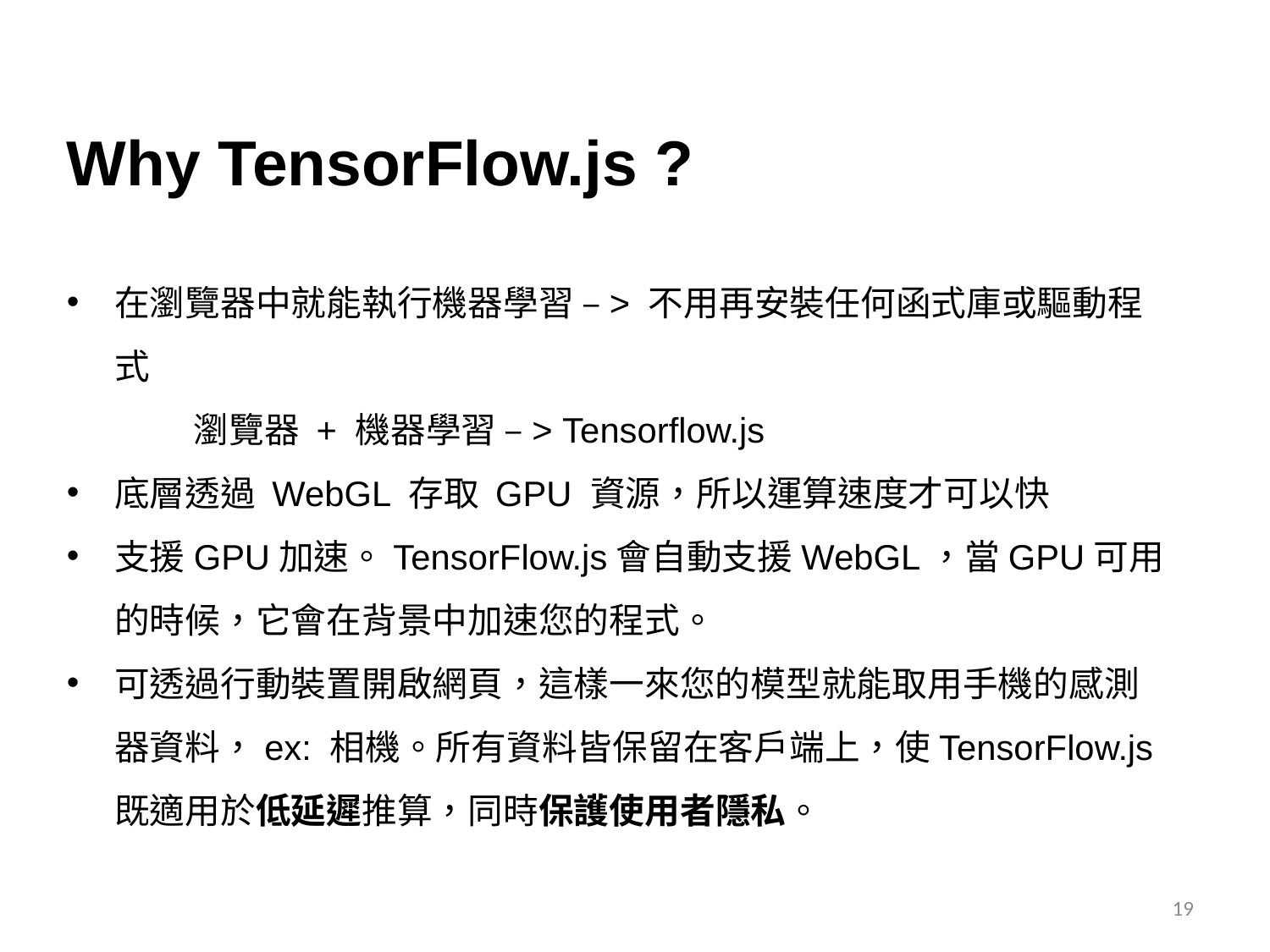

Why TensorFlow.js ?
在瀏覽器中就能執行機器學習 –> 不用再安裝任何函式庫或驅動程式
	瀏覽器 + 機器學習 –> Tensorflow.js
底層透過 WebGL 存取 GPU 資源，所以運算速度才可以快
支援GPU加速。TensorFlow.js會自動支援WebGL，當GPU可用的時候，它會在背景中加速您的程式。
可透過行動裝置開啟網頁，這樣一來您的模型就能取用手機的感測器資料，ex: 相機。所有資料皆保留在客戶端上，使TensorFlow.js既適用於低延遲推算，同時保護使用者隱私。
19